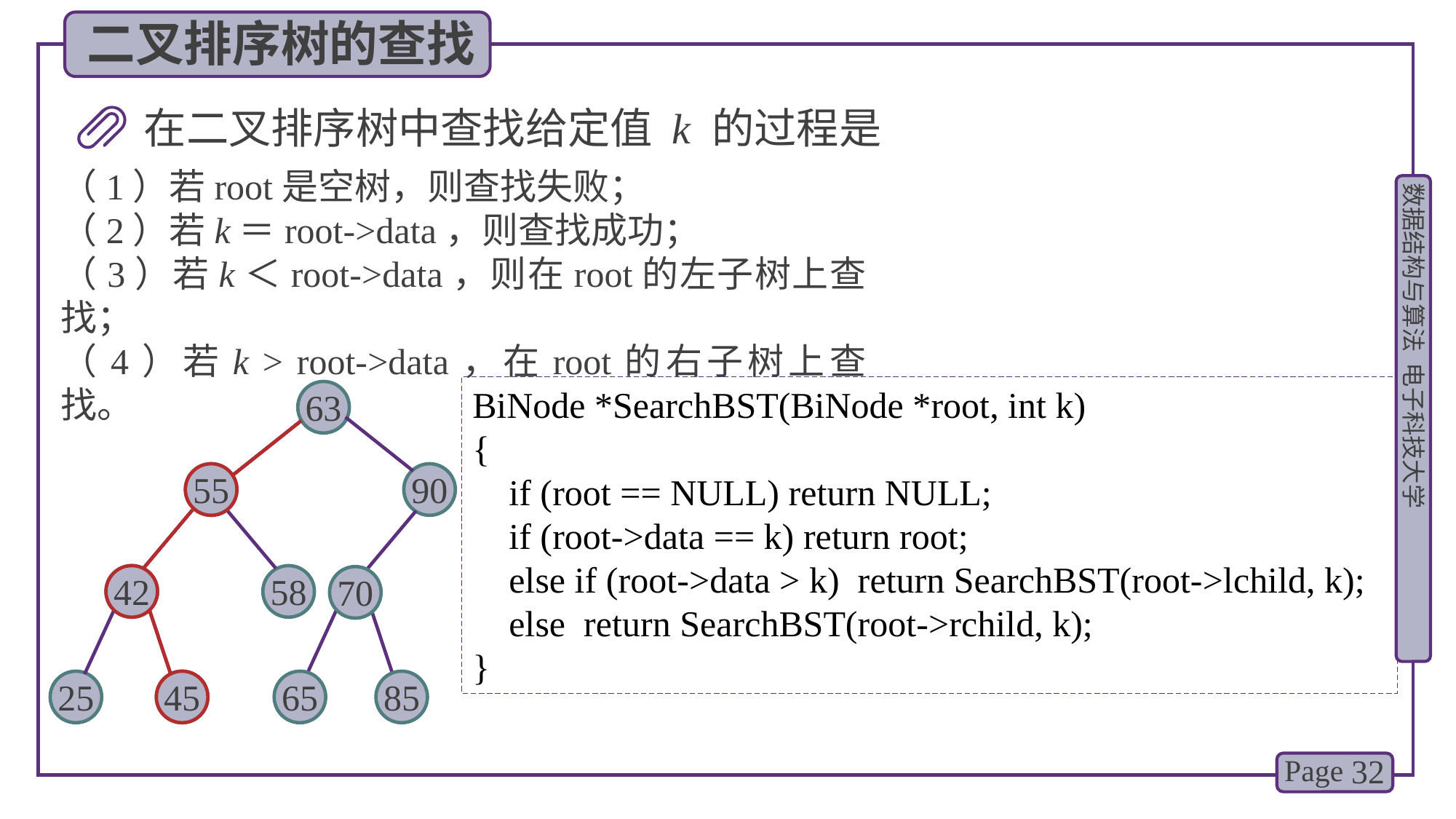

二叉排序树的查找

在二叉排序树中查找给定值 k 的过程是

（1）若root是空树，则查找失败；
（2）若k＝root->data，则查找成功；
（3）若k＜root->data，则在root的左子树上查找；
（4）若k > root->data，在root的右子树上查找。
BiNode *SearchBST(BiNode *root, int k)
{
    if (root == NULL) return NULL;
    if (root->data == k) return root;
    else if (root->data > k)  return SearchBST(root->lchild, k);
    else  return SearchBST(root->rchild, k);
}
63

90

55

55

42

42

58

70

25

45

45

65

85